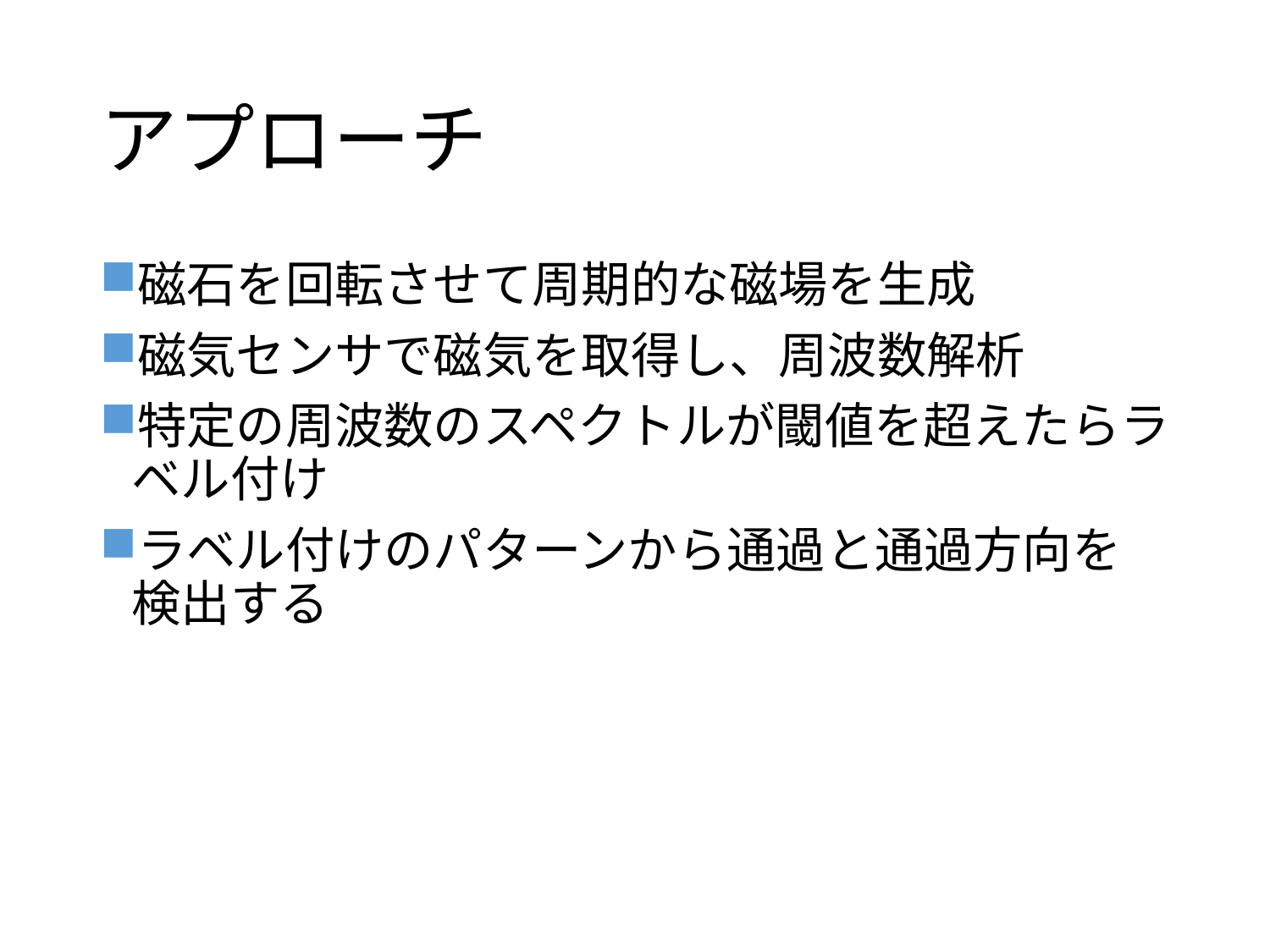

# アプローチ
磁石を回転させて周期的な磁場を生成
磁気センサで磁気を取得し、周波数解析
特定の周波数のスペクトルが閾値を超えたらラベル付け
ラベル付けのパターンから通過と通過方向を検出する